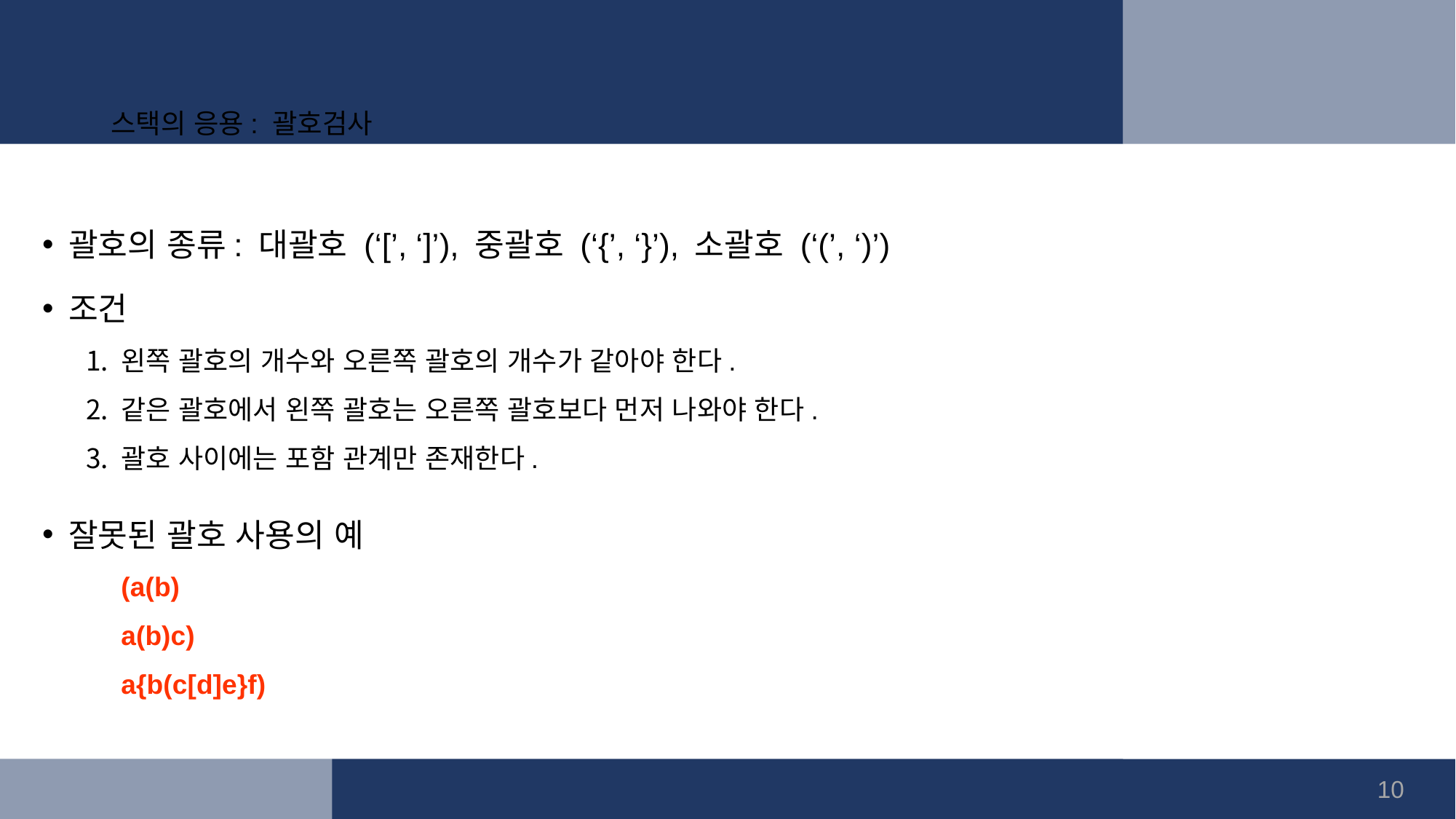

# 스택의 응용: 괄호검사
괄호의 종류: 대괄호 (‘[’, ‘]’), 중괄호 (‘{’, ‘}’), 소괄호 (‘(’, ‘)’)
조건
왼쪽 괄호의 개수와 오른쪽 괄호의 개수가 같아야 한다.
같은 괄호에서 왼쪽 괄호는 오른쪽 괄호보다 먼저 나와야 한다.
괄호 사이에는 포함 관계만 존재한다.
잘못된 괄호 사용의 예
		(a(b)
		a(b)c)
		a{b(c[d]e}f)
10